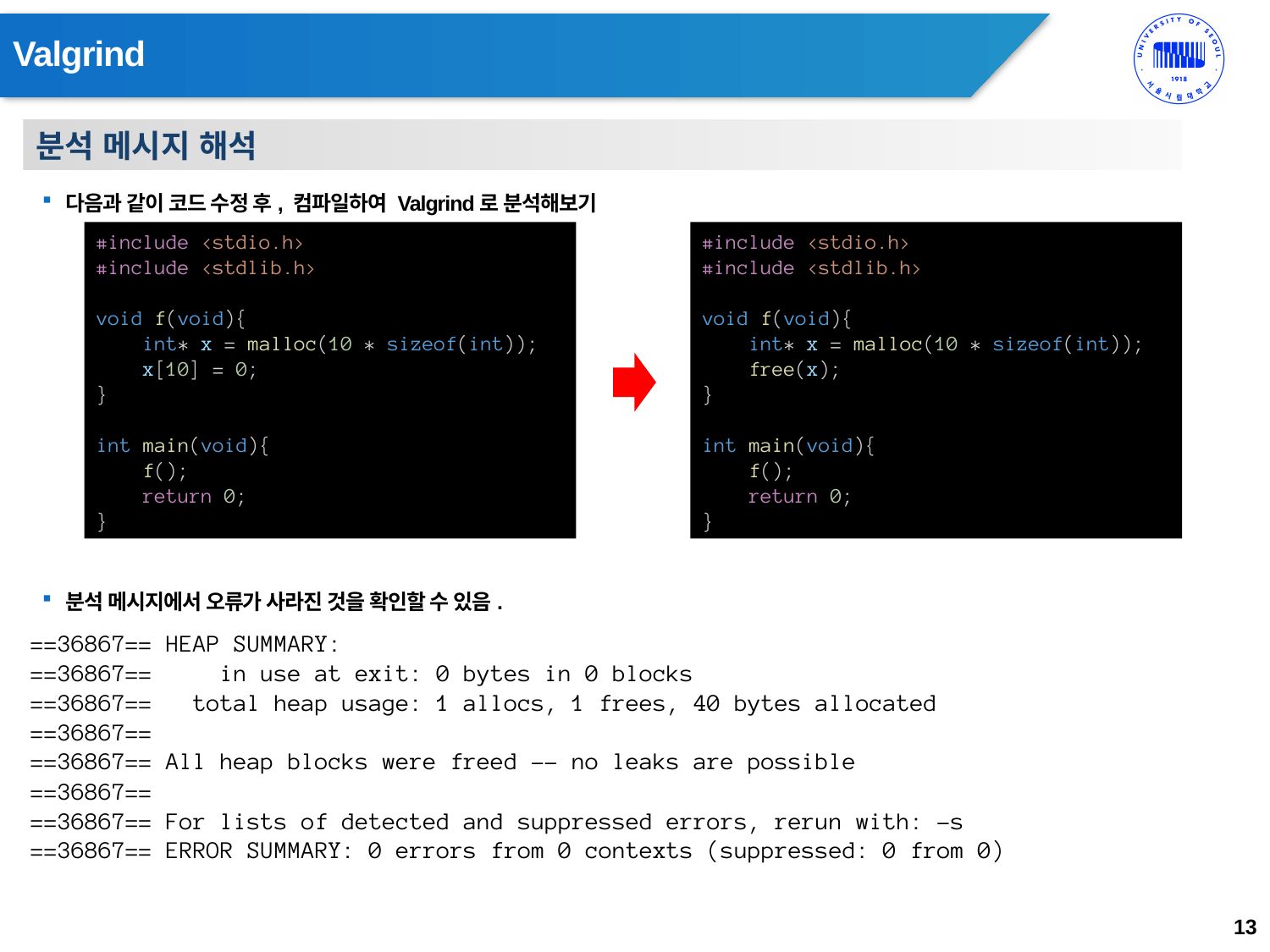

# Valgrind
분석 메시지 해석
다음과 같이 코드 수정 후, 컴파일하여 Valgrind로 분석해보기

분석 메시지에서 오류가 사라진 것을 확인할 수 있음.
#include <stdio.h>
#include <stdlib.h>
void f(void){
    int* x = malloc(10 * sizeof(int));
    x[10] = 0;
}
int main(void){
    f();
    return 0;
}
#include <stdio.h>
#include <stdlib.h>
void f(void){
    int* x = malloc(10 * sizeof(int));
    free(x);
}
int main(void){
    f();
    return 0;
}

==36867== HEAP SUMMARY:
==36867==     in use at exit: 0 bytes in 0 blocks
==36867==   total heap usage: 1 allocs, 1 frees, 40 bytes allocated
==36867==
==36867== All heap blocks were freed -- no leaks are possible
==36867==
==36867== For lists of detected and suppressed errors, rerun with: -s
==36867== ERROR SUMMARY: 0 errors from 0 contexts (suppressed: 0 from 0)
13